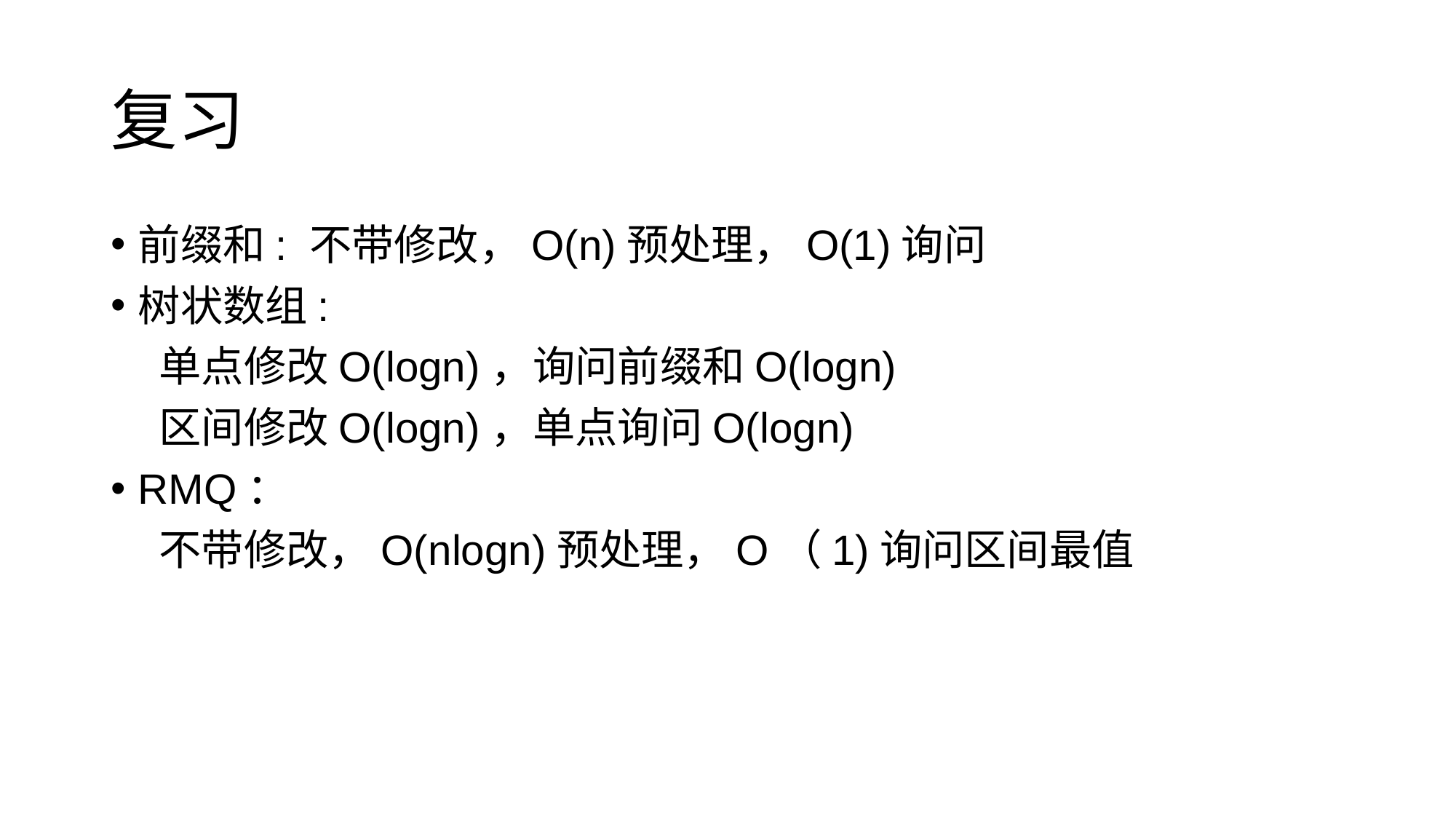

# 复习
前缀和: 不带修改，O(n)预处理，O(1)询问
树状数组:
    单点修改O(logn)，询问前缀和O(logn)
    区间修改O(logn)，单点询问O(logn)
RMQ：
    不带修改，O(nlogn)预处理，O（1)询问区间最值